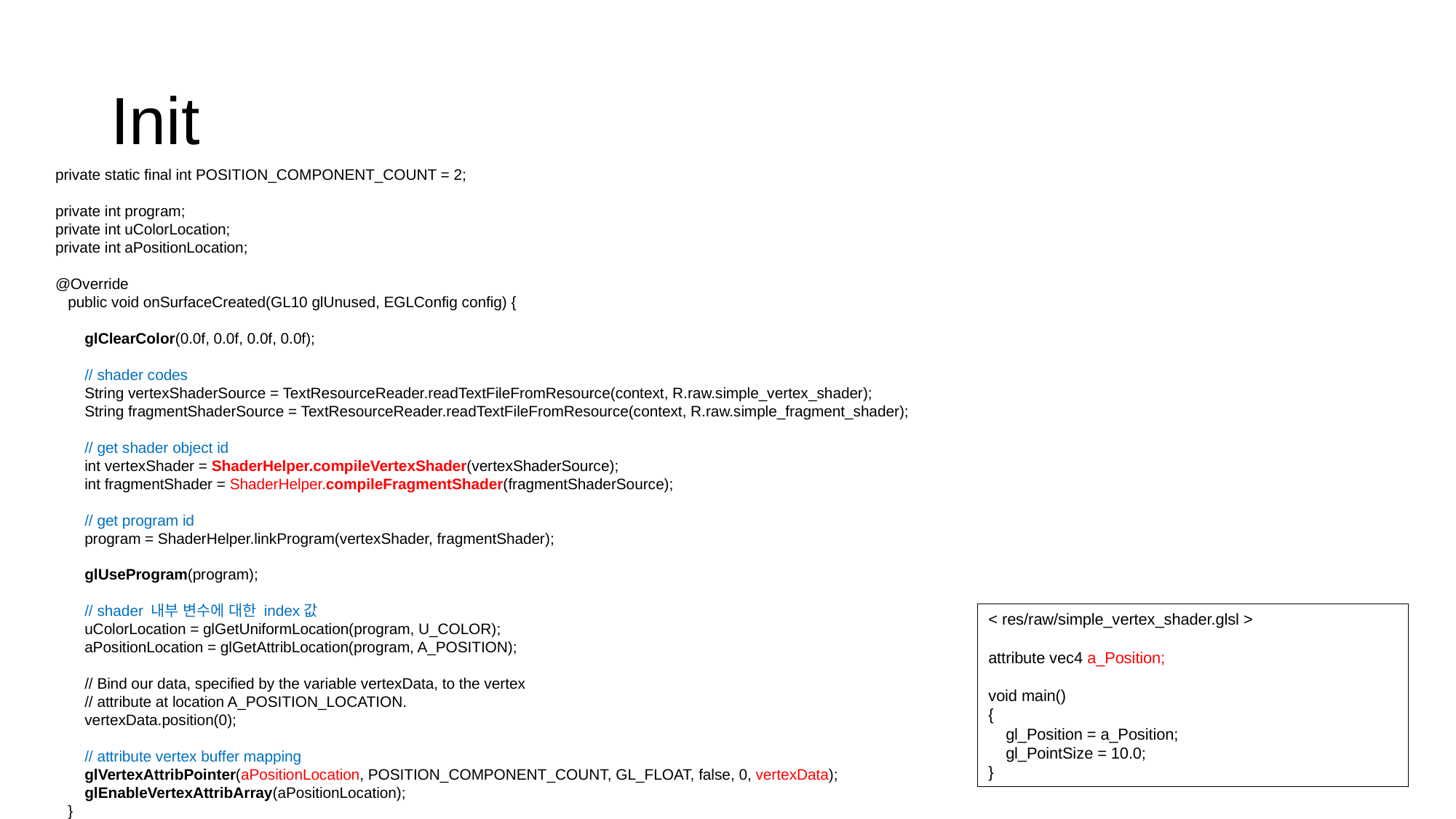

# Init
 private static final int POSITION_COMPONENT_COUNT = 2;

 private int program;
 private int uColorLocation;
 private int aPositionLocation;

 @Override
    public void onSurfaceCreated(GL10 glUnused, EGLConfig config) {

        glClearColor(0.0f, 0.0f, 0.0f, 0.0f);

        // shader codes
        String vertexShaderSource = TextResourceReader.readTextFileFromResource(context, R.raw.simple_vertex_shader);
        String fragmentShaderSource = TextResourceReader.readTextFileFromResource(context, R.raw.simple_fragment_shader);

        // get shader object id
        int vertexShader = ShaderHelper.compileVertexShader(vertexShaderSource);
        int fragmentShader = ShaderHelper.compileFragmentShader(fragmentShaderSource);

        // get program id
        program = ShaderHelper.linkProgram(vertexShader, fragmentShader);

        glUseProgram(program);

        // shader 내부 변수에 대한 index값
        uColorLocation = glGetUniformLocation(program, U_COLOR);
        aPositionLocation = glGetAttribLocation(program, A_POSITION);

        // Bind our data, specified by the variable vertexData, to the vertex
        // attribute at location A_POSITION_LOCATION.
        vertexData.position(0);

        // attribute vertex buffer mapping
        glVertexAttribPointer(aPositionLocation, POSITION_COMPONENT_COUNT, GL_FLOAT, false, 0, vertexData);
        glEnableVertexAttribArray(aPositionLocation);
    }
< res/raw/simple_vertex_shader.glsl >

attribute vec4 a_Position;

void main()
{
    gl_Position = a_Position;
    gl_PointSize = 10.0;
}